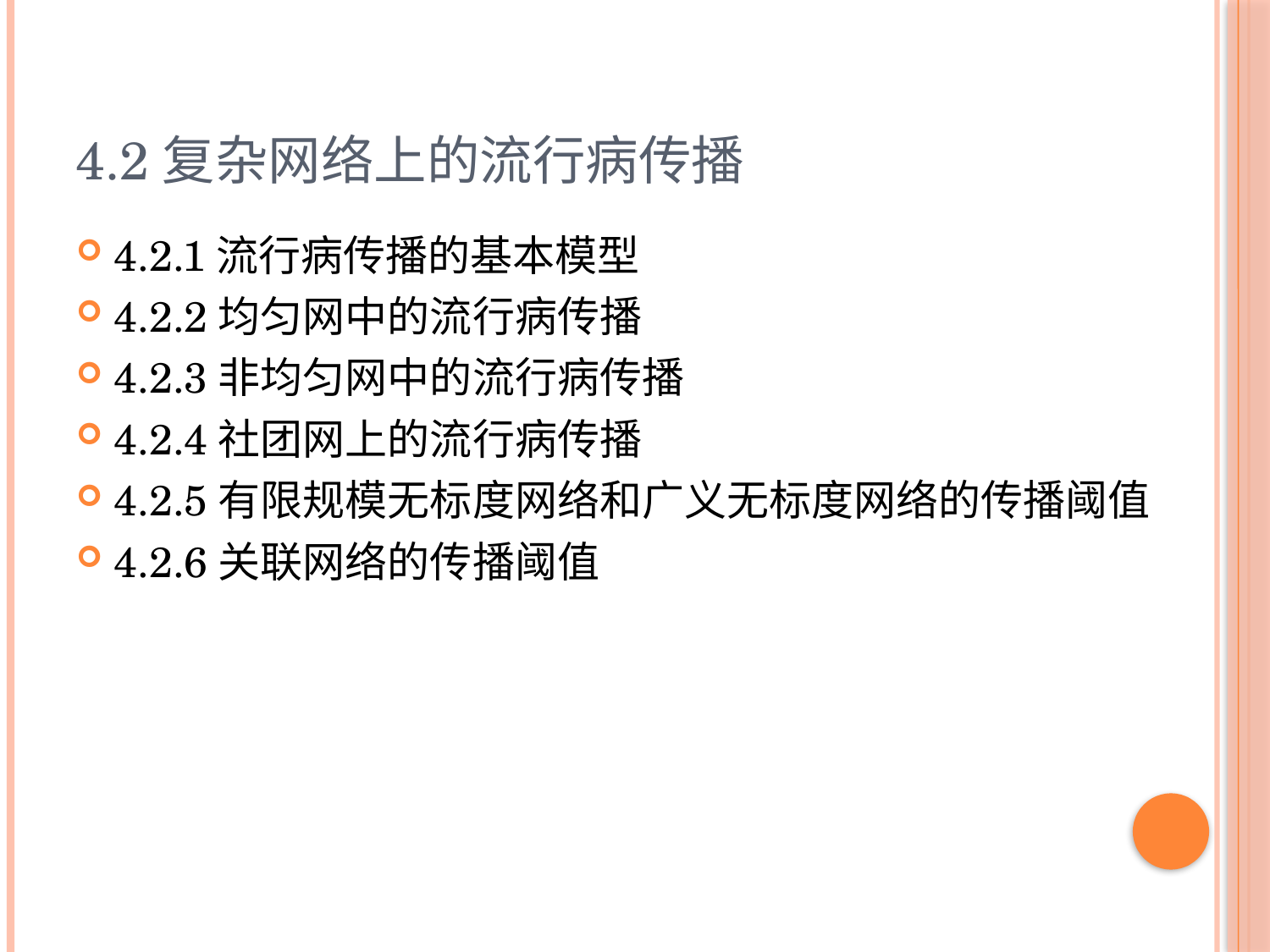

# 4.2复杂网络上的流行病传播
4.2.1流行病传播的基本模型
4.2.2均匀网中的流行病传播
4.2.3非均匀网中的流行病传播
4.2.4社团网上的流行病传播
4.2.5有限规模无标度网络和广义无标度网络的传播阈值
4.2.6关联网络的传播阈值